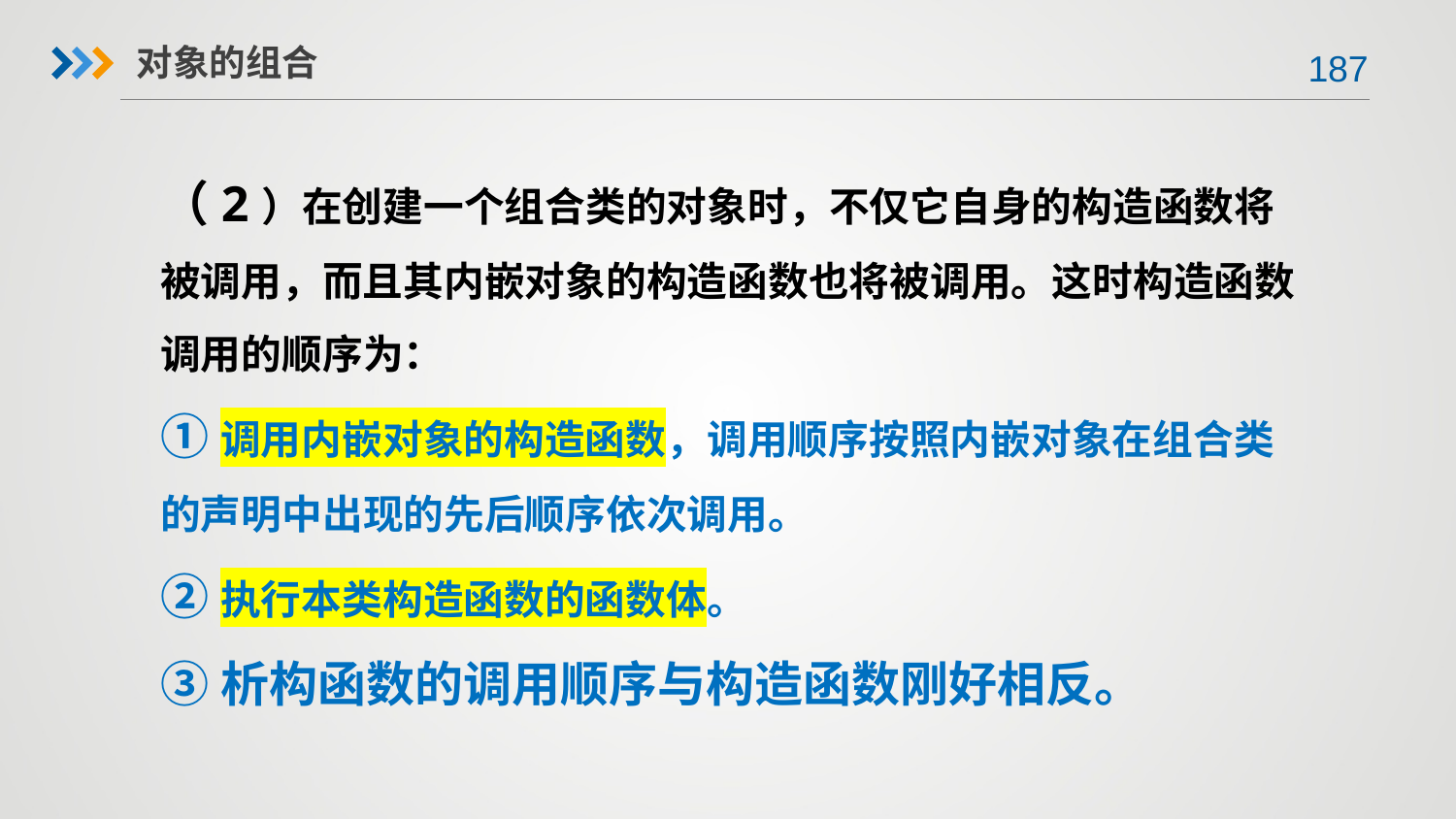

对象的组合
（2）在创建一个组合类的对象时，不仅它自身的构造函数将被调用，而且其内嵌对象的构造函数也将被调用。这时构造函数调用的顺序为：
①调用内嵌对象的构造函数，调用顺序按照内嵌对象在组合类的声明中出现的先后顺序依次调用。
②执行本类构造函数的函数体。
③析构函数的调用顺序与构造函数刚好相反。